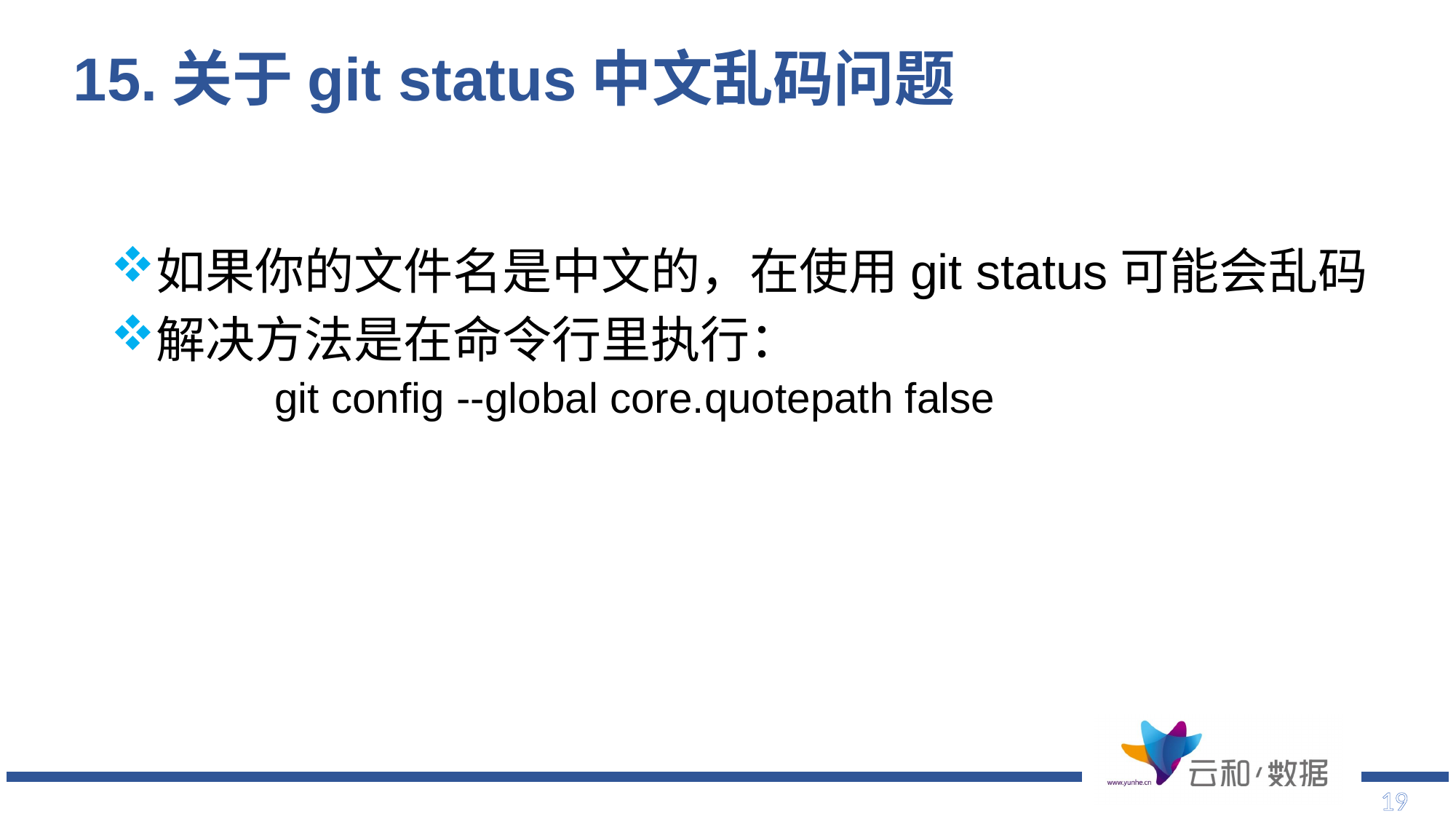

# 15.关于git status中文乱码问题

如果你的文件名是中文的，在使用git status可能会乱码
解决方法是在命令行里执行：
	git config --global core.quotepath false